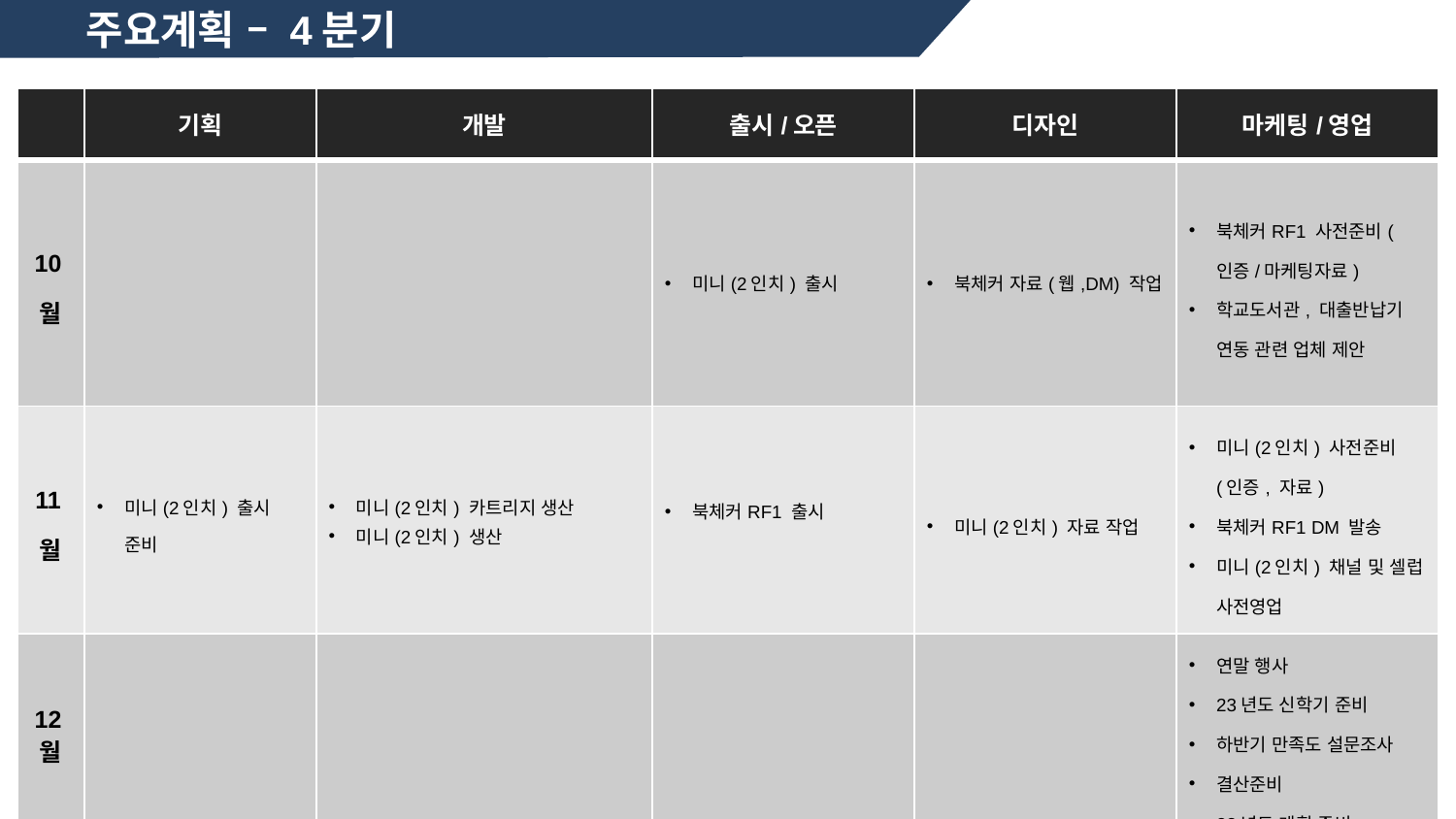

주요계획 – 4분기
|  | 기획 | 개발 | 출시/오픈 | 디자인 | 마케팅/영업 |
| --- | --- | --- | --- | --- | --- |
| 10월 |  |  | 미니(2인치) 출시 | 북체커 자료(웹,DM) 작업 | 북체커RF1 사전준비(인증/마케팅자료) 학교도서관, 대출반납기 연동 관련 업체 제안 |
| 11월 | 미니(2인치) 출시 준비 | 미니(2인치) 카트리지 생산 미니(2인치) 생산 | 북체커RF1 출시 | 미니(2인치) 자료 작업 | 미니(2인치) 사전준비(인증, 자료) 북체커RF1 DM 발송 미니(2인치) 채널 및 셀럽 사전영업 |
| 12월 |  |  |  |  | 연말 행사 23년도 신학기 준비 하반기 만족도 설문조사 결산준비 23년도 계획 준비 |